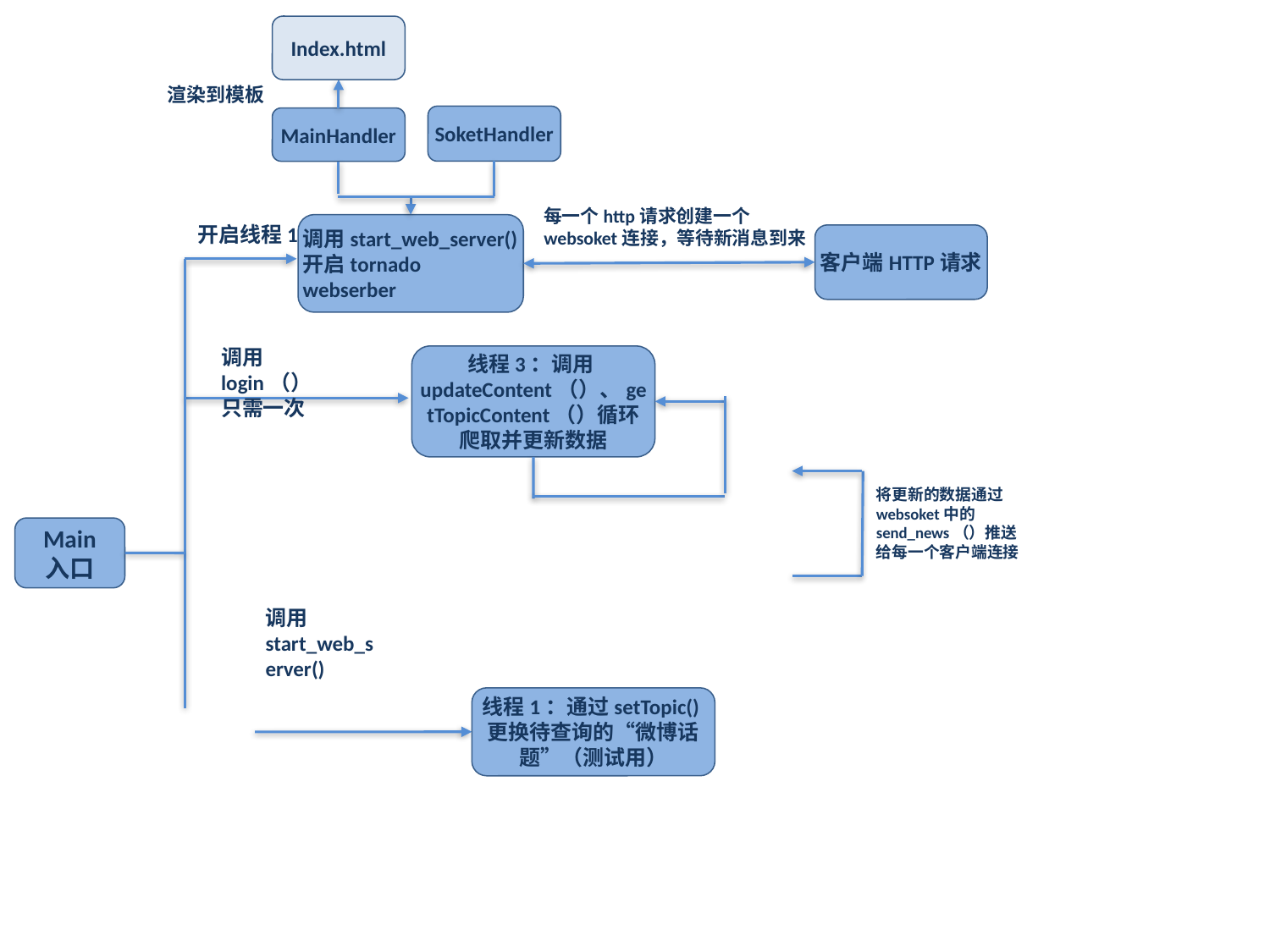

Index.html
渲染到模板
SoketHandler
MainHandler
每一个http请求创建一个websoket连接，等待新消息到来
开启线程1
调用start_web_server()开启tornado webserber
客户端HTTP请求
调用login（）
只需一次
线程3：调用updateContent（）、getTopicContent（）循环爬取并更新数据
将更新的数据通过websoket中的send_news（）推送给每一个客户端连接
Main
入口
调用start_web_server()
线程1：通过setTopic()更换待查询的“微博话题”（测试用）